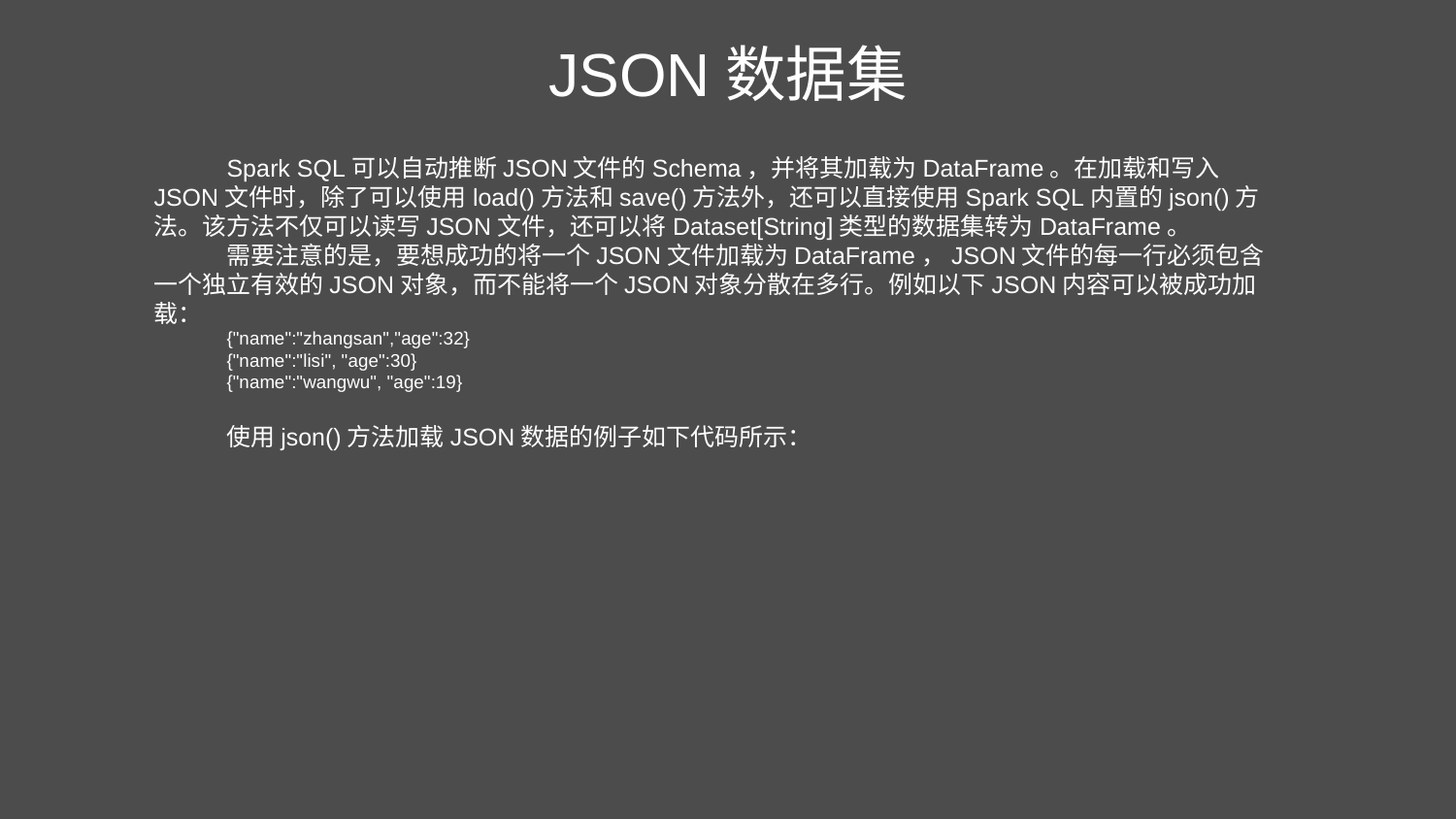

JSON数据集

Spark SQL可以自动推断JSON文件的Schema，并将其加载为DataFrame。在加载和写入JSON文件时，除了可以使用load()方法和save()方法外，还可以直接使用Spark SQL内置的json()方法。该方法不仅可以读写JSON文件，还可以将Dataset[String]类型的数据集转为DataFrame。
需要注意的是，要想成功的将一个JSON文件加载为DataFrame，JSON文件的每一行必须包含一个独立有效的JSON对象，而不能将一个JSON对象分散在多行。例如以下JSON内容可以被成功加载：
{"name":"zhangsan","age":32}
{"name":"lisi", "age":30}
{"name":"wangwu", "age":19}

使用json()方法加载JSON数据的例子如下代码所示：